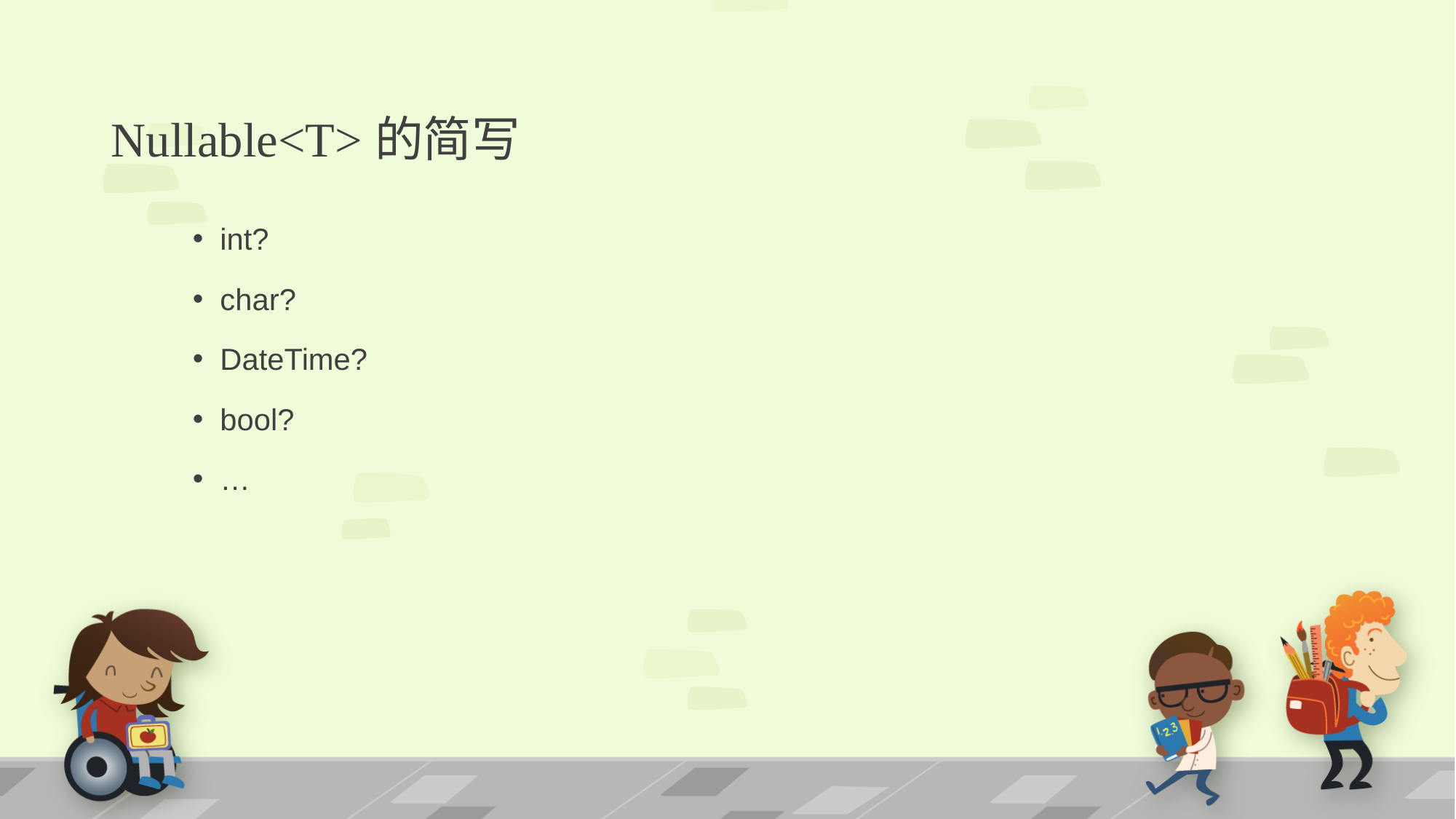

# Nullable<T>的简写
int?
char?
DateTime?
bool?
…